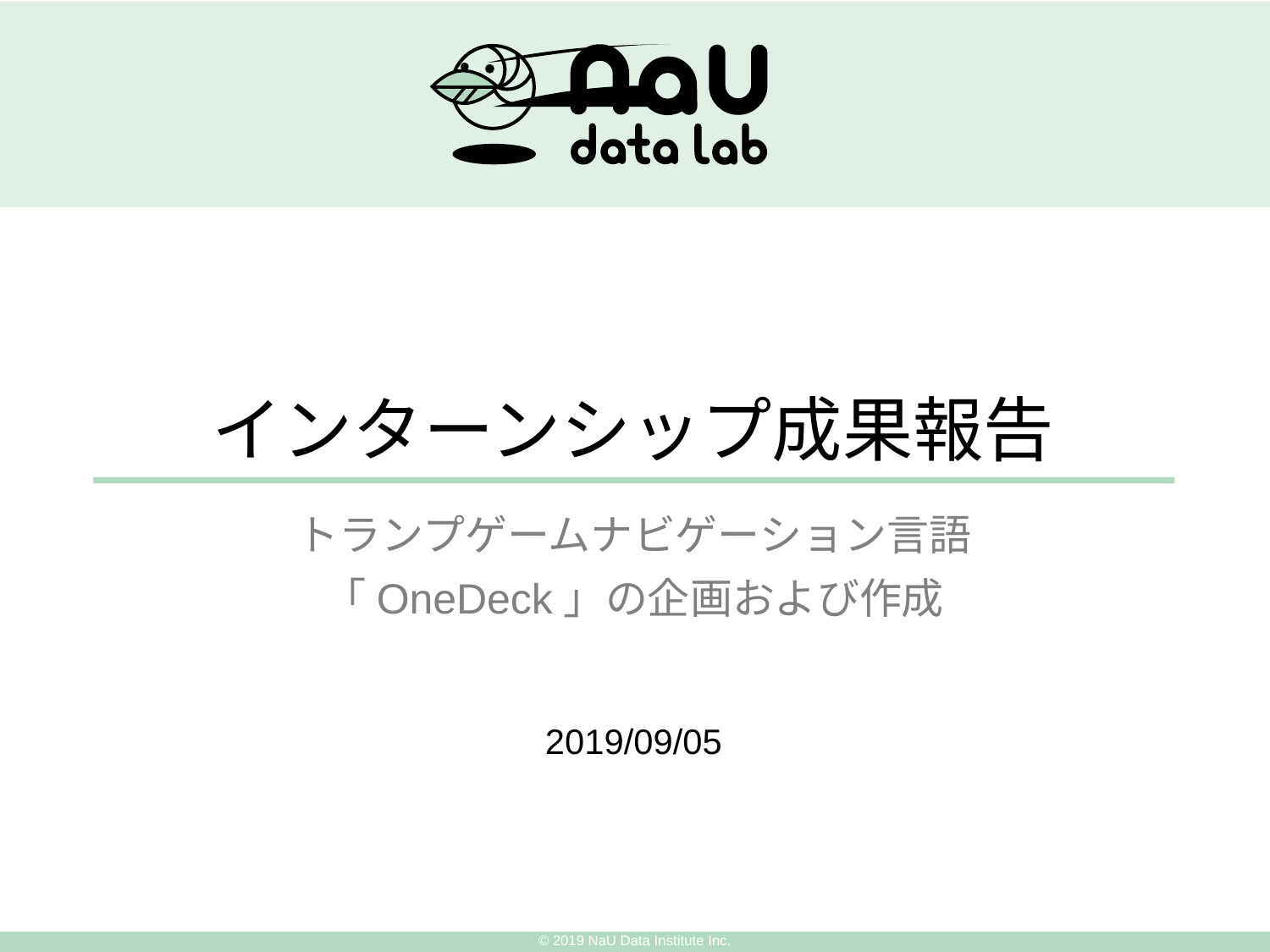

# インターンシップ成果報告
トランプゲームナビゲーション言語
「OneDeck」の企画および作成
2019/09/05